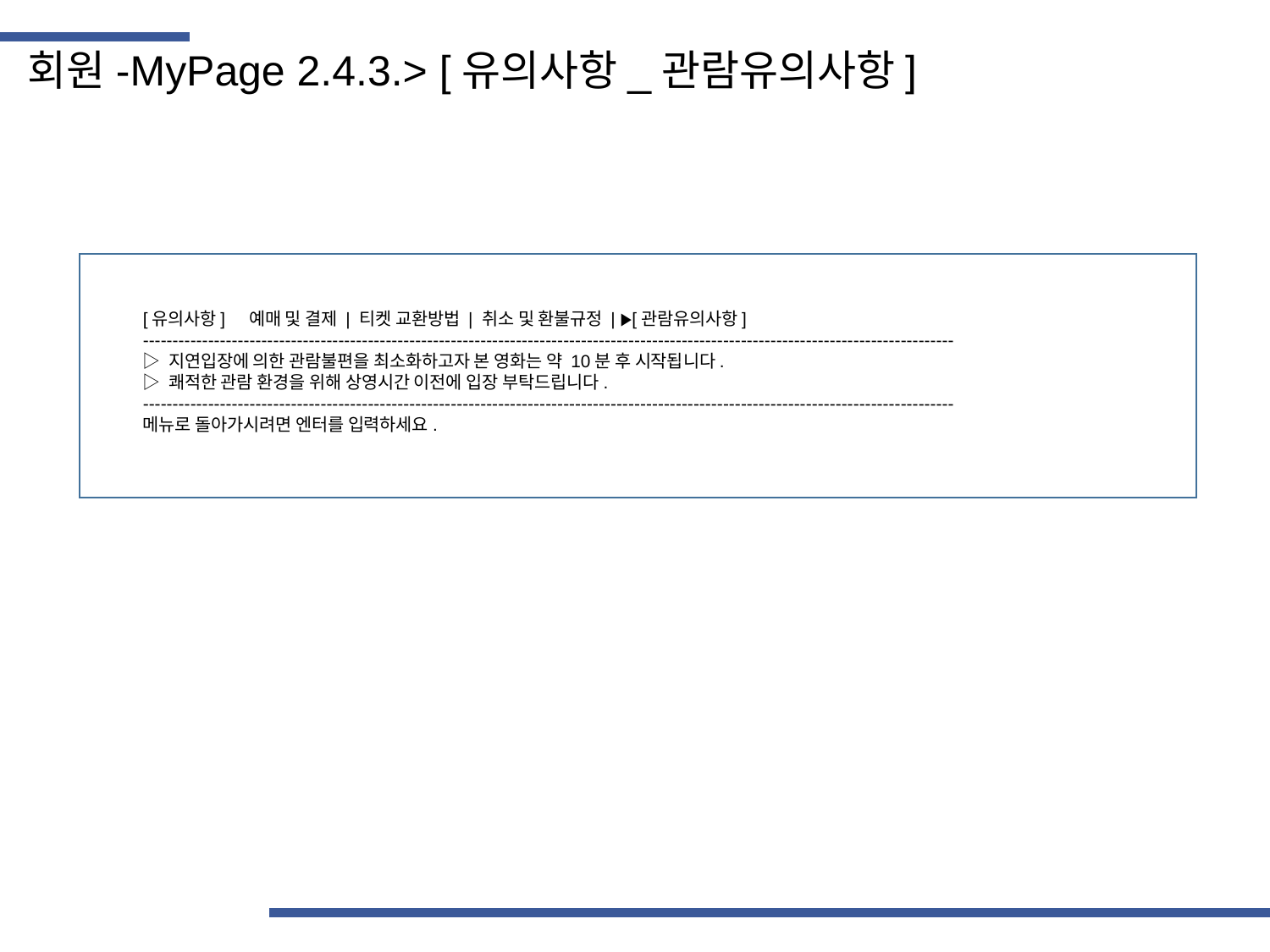

회원-MyPage 2.4.3.> [유의사항_관람유의사항]

[유의사항]    예매 및 결제 | 티켓 교환방법 | 취소 및 환불규정 | ▶[관람유의사항]
-----------------------------------------------------------------------------------------------------------------------------------------
▷ 지연입장에 의한 관람불편을 최소화하고자 본 영화는 약 10분 후 시작됩니다.
▷ 쾌적한 관람 환경을 위해 상영시간 이전에 입장 부탁드립니다.
-----------------------------------------------------------------------------------------------------------------------------------------
메뉴로 돌아가시려면 엔터를 입력하세요.